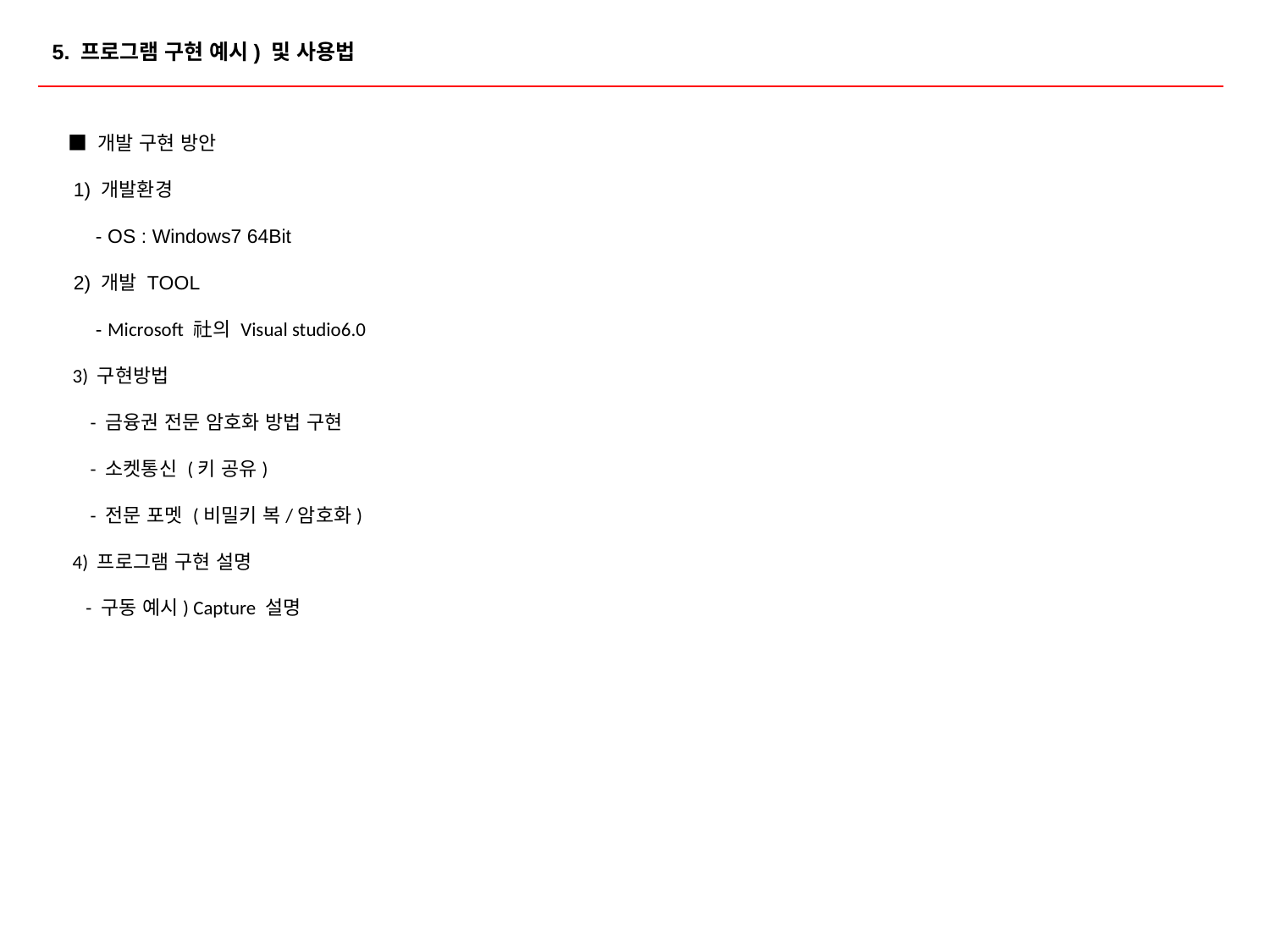

5. 프로그램 구현 예시) 및 사용법
■ 개발 구현 방안
 1) 개발환경
     - OS : Windows7 64Bit
 2) 개발 TOOL
     - Microsoft 社의 Visual studio6.0
 3) 구현방법
     - 금융권 전문 암호화 방법 구현
     - 소켓통신 (키 공유)
     - 전문 포멧 (비밀키 복/암호화)
 4) 프로그램 구현 설명
    - 구동 예시) Capture 설명